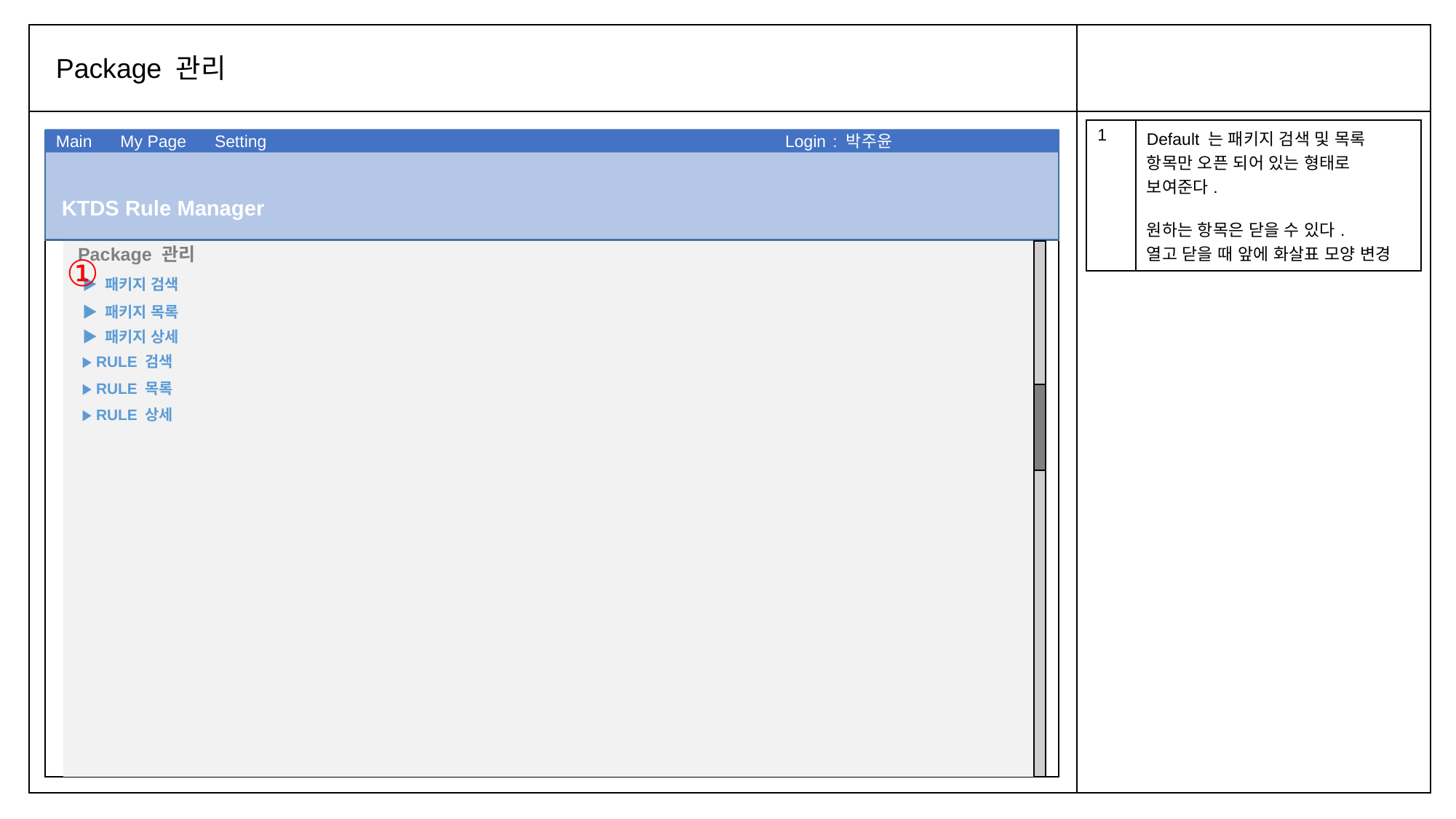

Package 관리
| 1 | Default 는 패키지 검색 및 목록 항목만 오픈 되어 있는 형태로 보여준다. 원하는 항목은 닫을 수 있다. 열고 닫을 때 앞에 화살표 모양 변경 |
| --- | --- |
Main      My Page      Setting                                                                                                              Login : 박주윤

KTDS Rule Manager
 Package 관리

①
▶ 패키지 검색
▶ 패키지 목록
▶ 패키지 상세
▶ RULE 검색
▶ RULE 목록

▶ RULE 상세